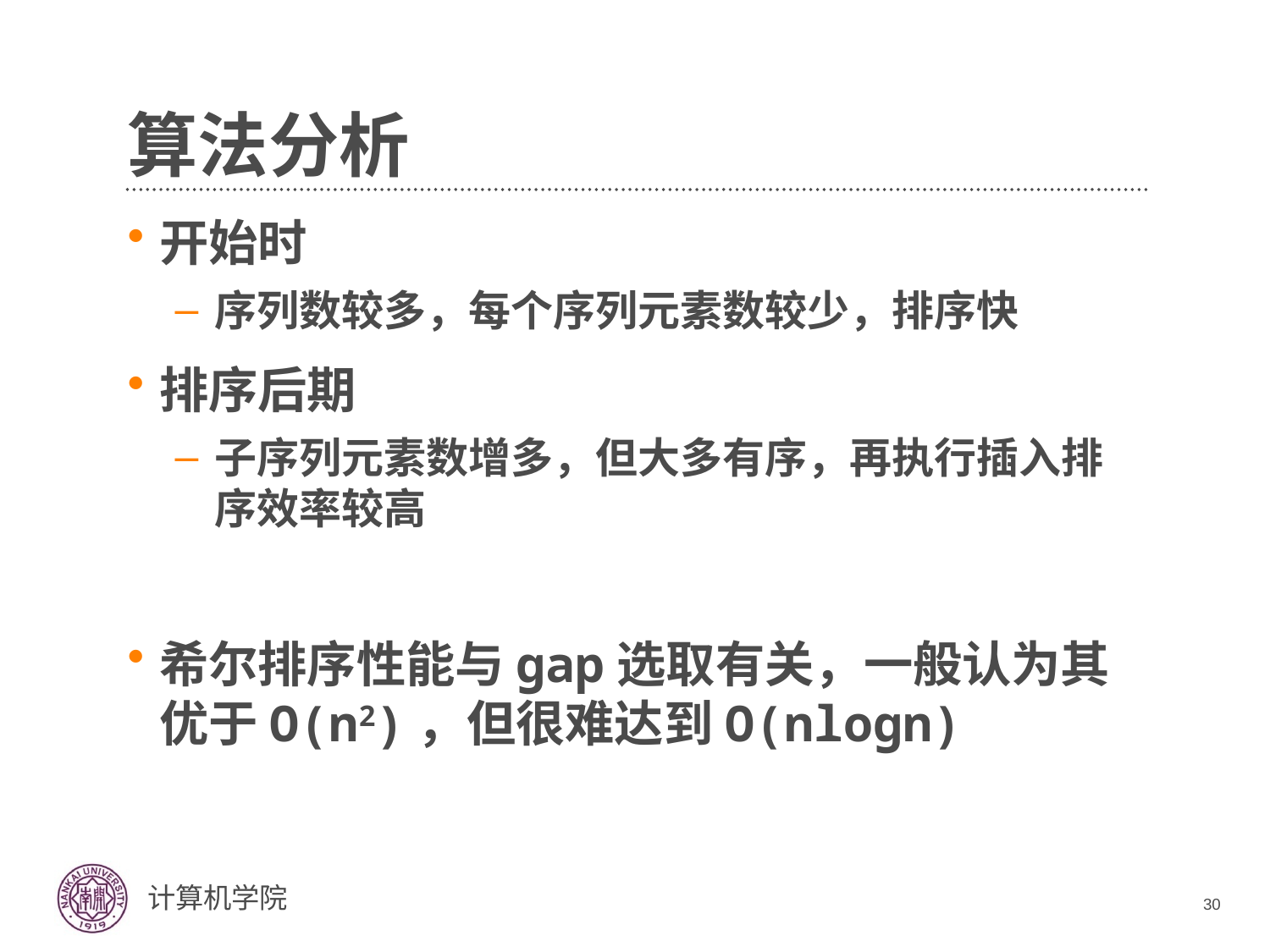

# 算法分析
开始时
序列数较多，每个序列元素数较少，排序快
排序后期
子序列元素数增多，但大多有序，再执行插入排序效率较高

希尔排序性能与gap选取有关，一般认为其优于O(n2)，但很难达到O(nlogn)
30